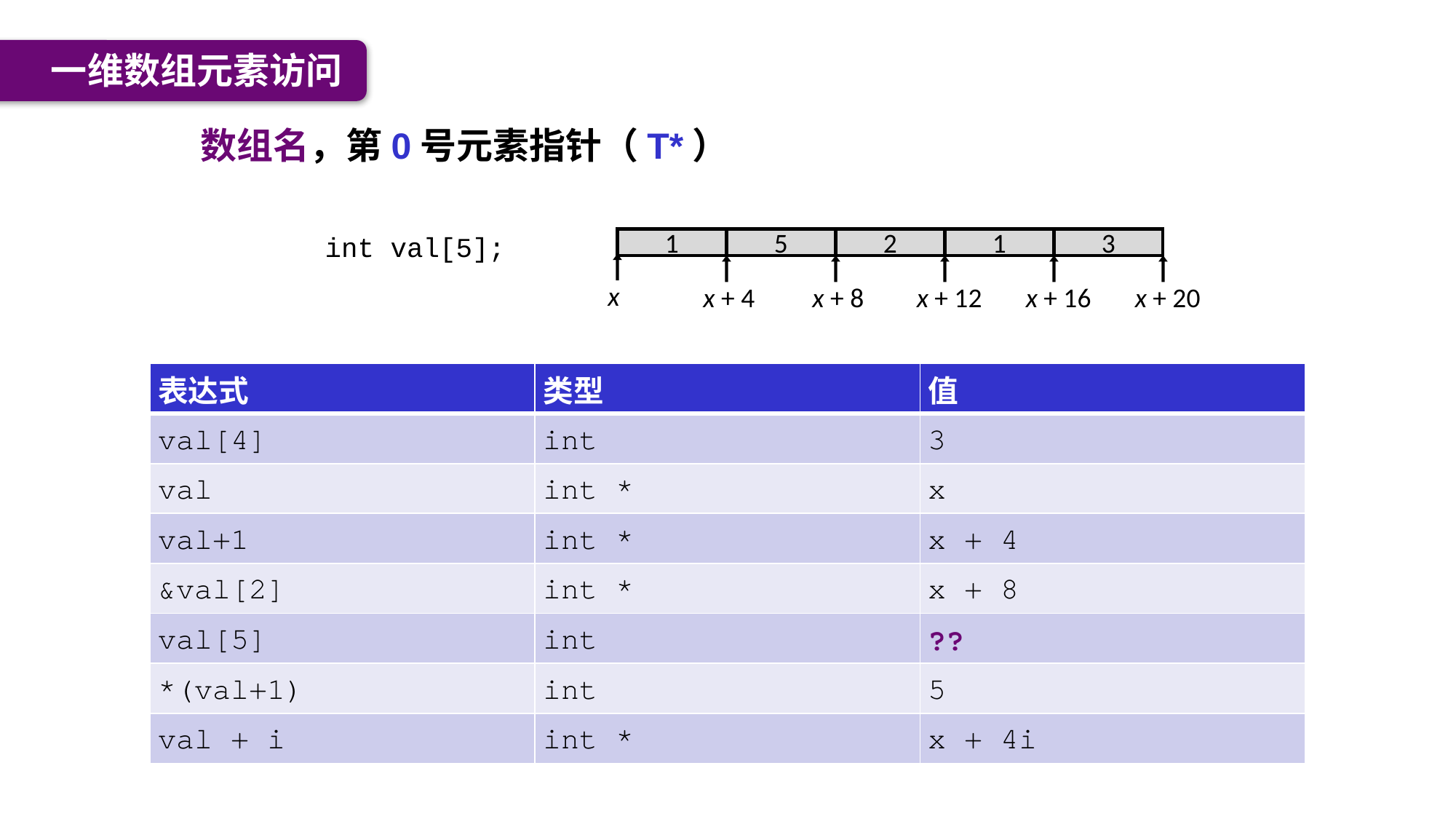

一维数组元素访问

数组名，第0号元素指针（T*）

int val[5];
1
5
2
1
3

x
x + 4
x + 8
x + 12
x + 16
x + 20
| 表达式 | 类型 | 值 |
| --- | --- | --- |
| val[4] | int | 3 |
| val | int \* | x |
| val+1 | int \* | x + 4 |
| &val[2] | int \* | x + 8 |
| val[5] | int | ?? |
| \*(val+1) | int | 5 |
| val + i | int \* | x + 4i |